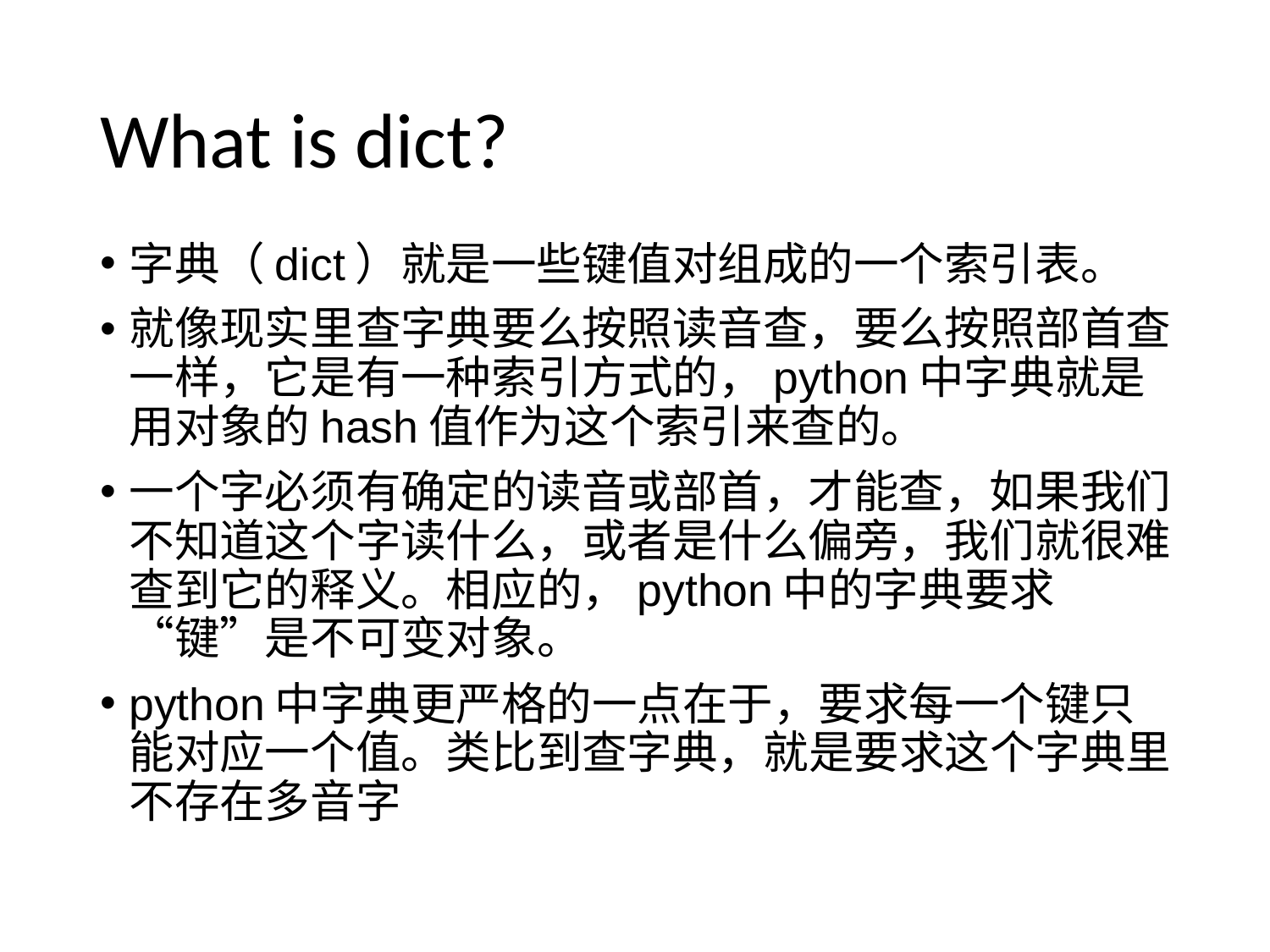

# What is dict?
字典（dict）就是一些键值对组成的一个索引表。
就像现实里查字典要么按照读音查，要么按照部首查一样，它是有一种索引方式的，python中字典就是用对象的hash值作为这个索引来查的。
一个字必须有确定的读音或部首，才能查，如果我们不知道这个字读什么，或者是什么偏旁，我们就很难查到它的释义。相应的，python中的字典要求“键”是不可变对象。
python中字典更严格的一点在于，要求每一个键只能对应一个值。类比到查字典，就是要求这个字典里不存在多音字